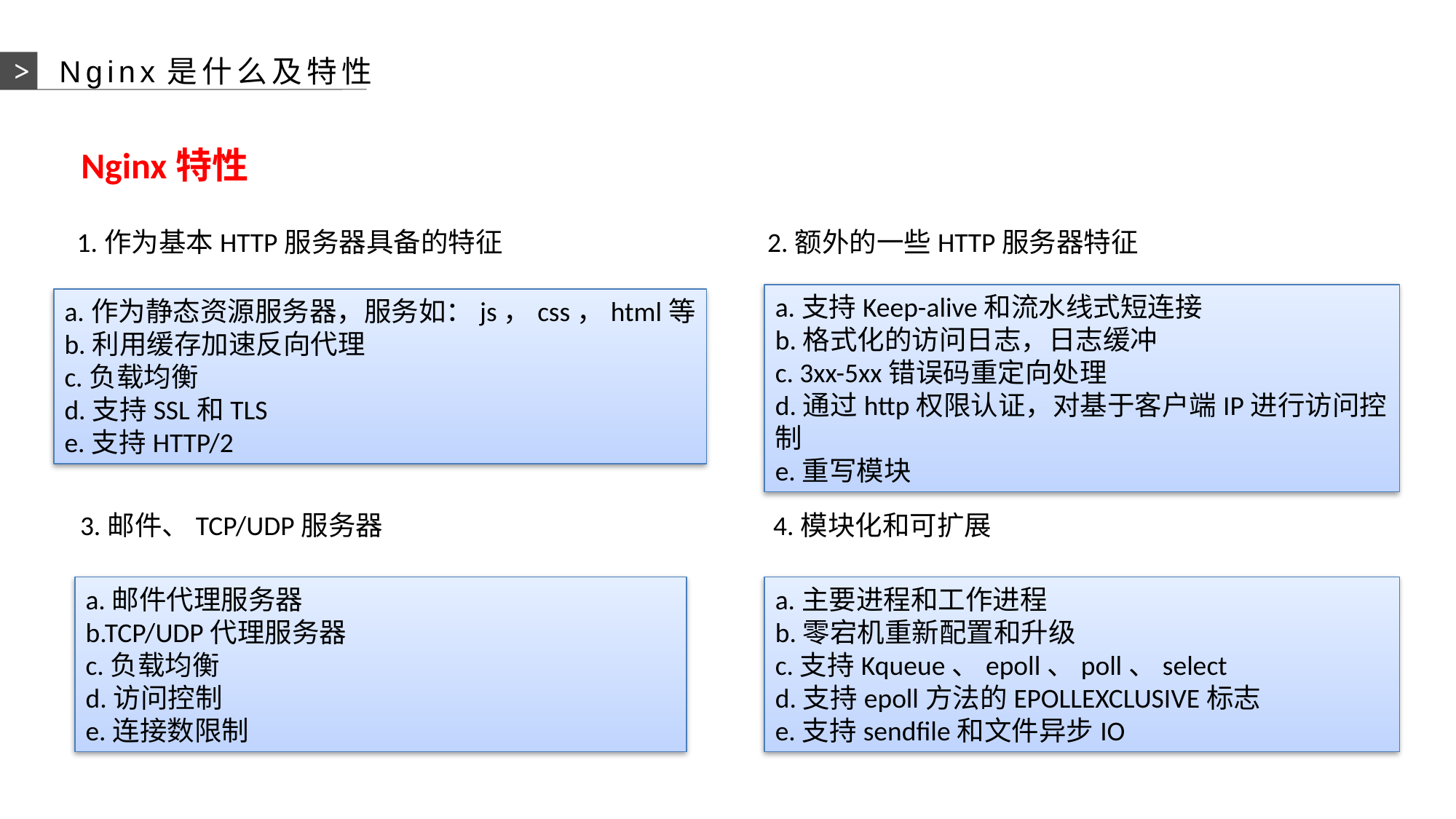

>
Nginx是什么及特性

Nginx特性
1.作为基本HTTP服务器具备的特征
2.额外的一些HTTP服务器特征
a.支持Keep-alive和流水线式短连接
b.格式化的访问日志，日志缓冲
c. 3xx-5xx错误码重定向处理
d.通过http权限认证，对基于客户端IP进行访问控制
e.重写模块
a.作为静态资源服务器，服务如：js，css，html等
b.利用缓存加速反向代理
c.负载均衡
d.支持SSL和TLS
e.支持HTTP/2
3.邮件、TCP/UDP服务器
4.模块化和可扩展
a.邮件代理服务器
b.TCP/UDP代理服务器
c.负载均衡
d.访问控制
e.连接数限制
a.主要进程和工作进程
b.零宕机重新配置和升级
c.支持Kqueue、epoll、poll、select
d.支持epoll方法的EPOLLEXCLUSIVE标志
e.支持sendfile和文件异步IO